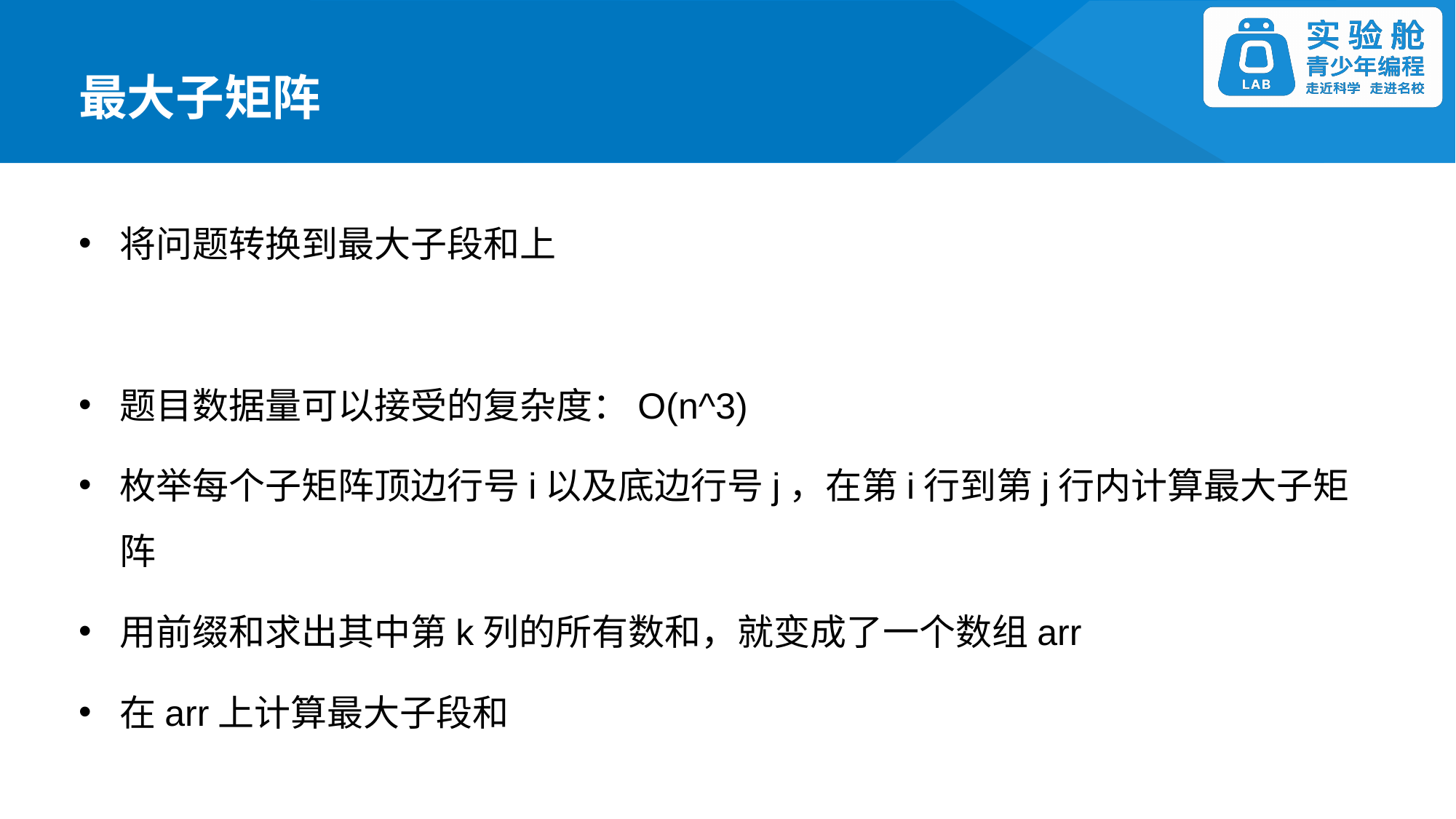

最大子矩阵
将问题转换到最大子段和上

题目数据量可以接受的复杂度：O(n^3)
枚举每个子矩阵顶边行号i以及底边行号j，在第i行到第j行内计算最大子矩阵
用前缀和求出其中第k列的所有数和，就变成了一个数组arr
在arr上计算最大子段和